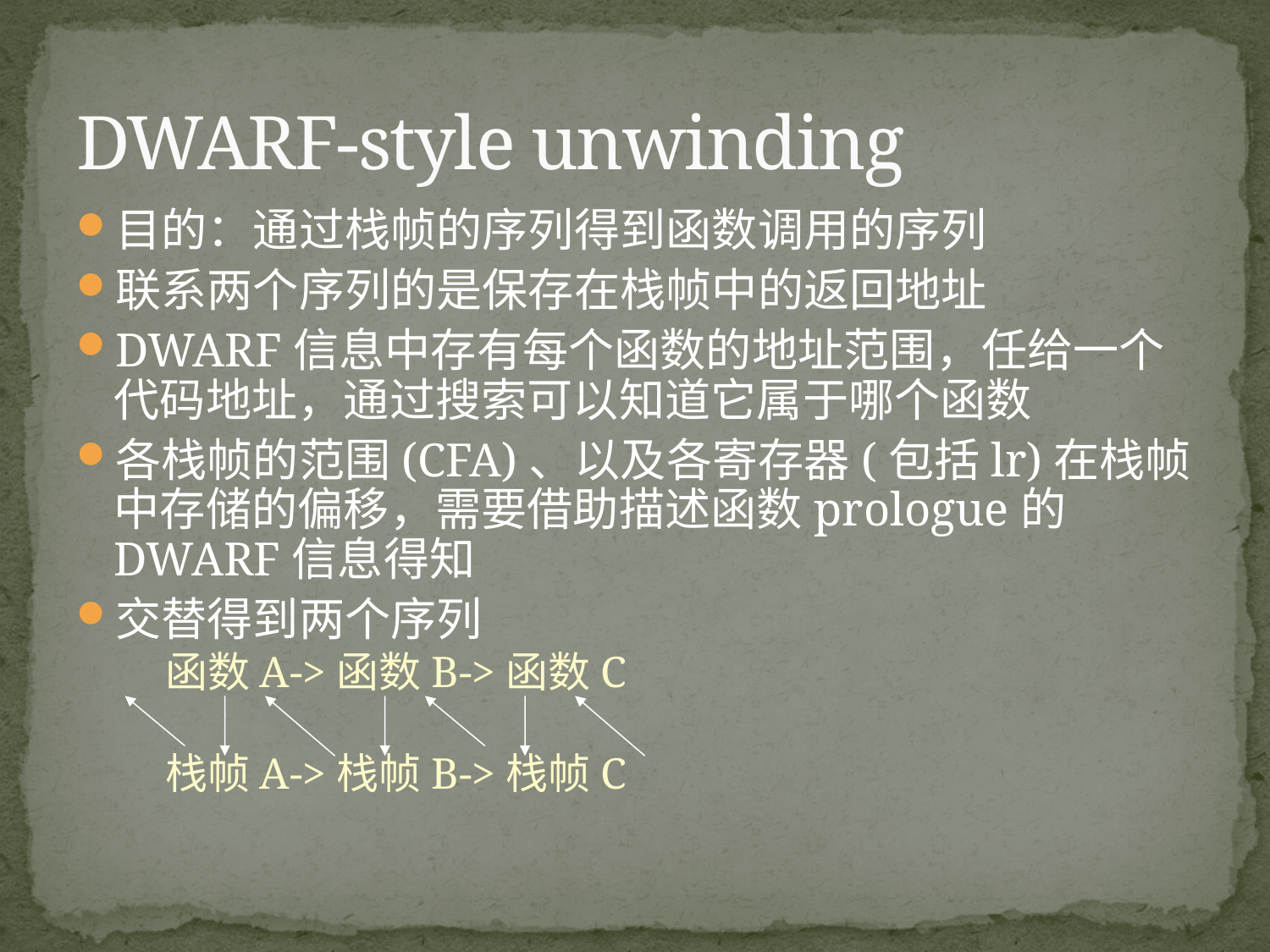

# DWARF-style unwinding
目的：通过栈帧的序列得到函数调用的序列
联系两个序列的是保存在栈帧中的返回地址
DWARF信息中存有每个函数的地址范围，任给一个代码地址，通过搜索可以知道它属于哪个函数
各栈帧的范围(CFA)、以及各寄存器(包括lr)在栈帧中存储的偏移，需要借助描述函数prologue的DWARF信息得知
交替得到两个序列
	函数A->函数B->函数C

	栈帧A->栈帧B->栈帧C